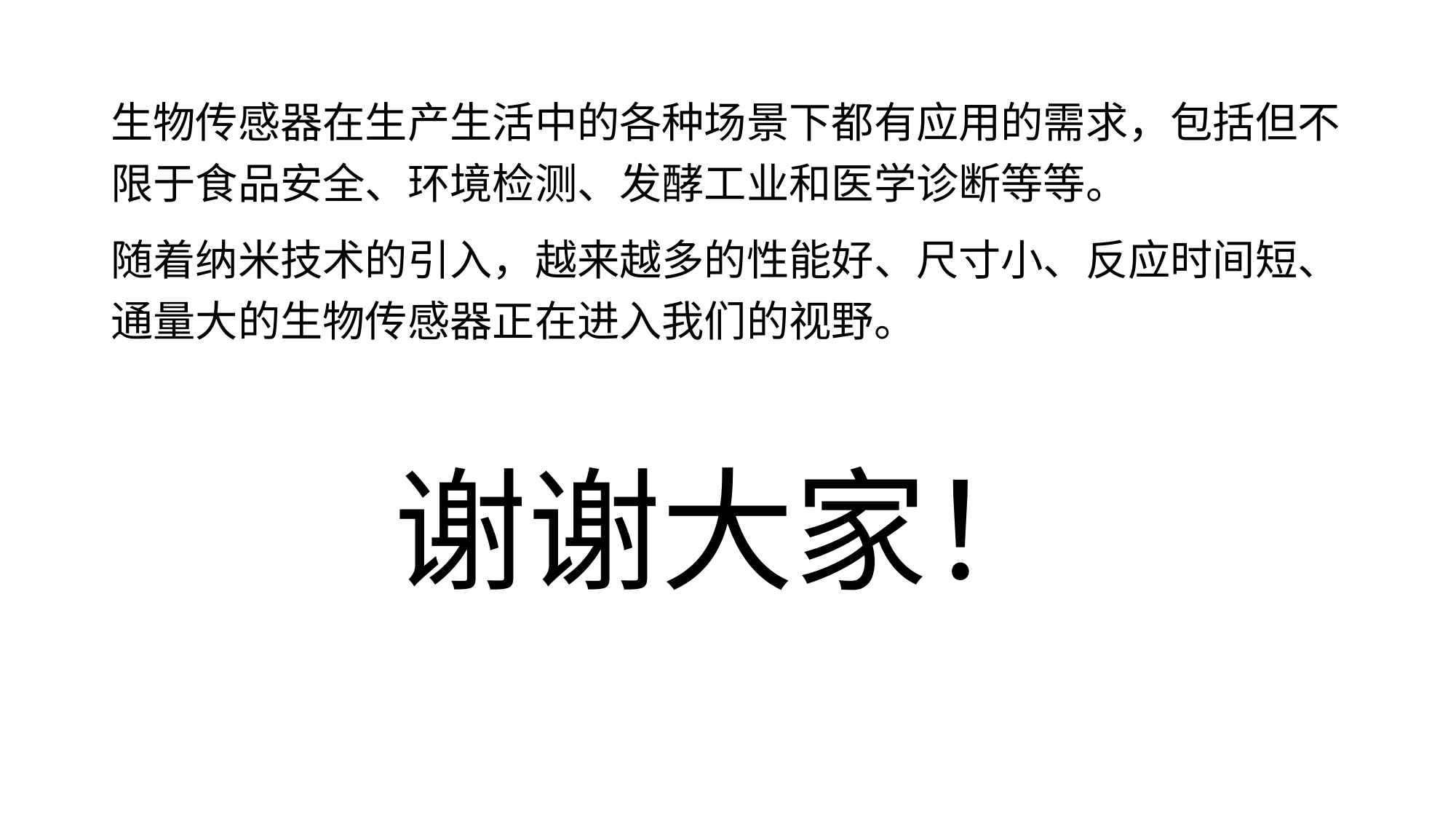

生物传感器在生产生活中的各种场景下都有应用的需求，包括但不限于食品安全、环境检测、发酵工业和医学诊断等等。
随着纳米技术的引入，越来越多的性能好、尺寸小、反应时间短、通量大的生物传感器正在进入我们的视野。
谢谢大家！